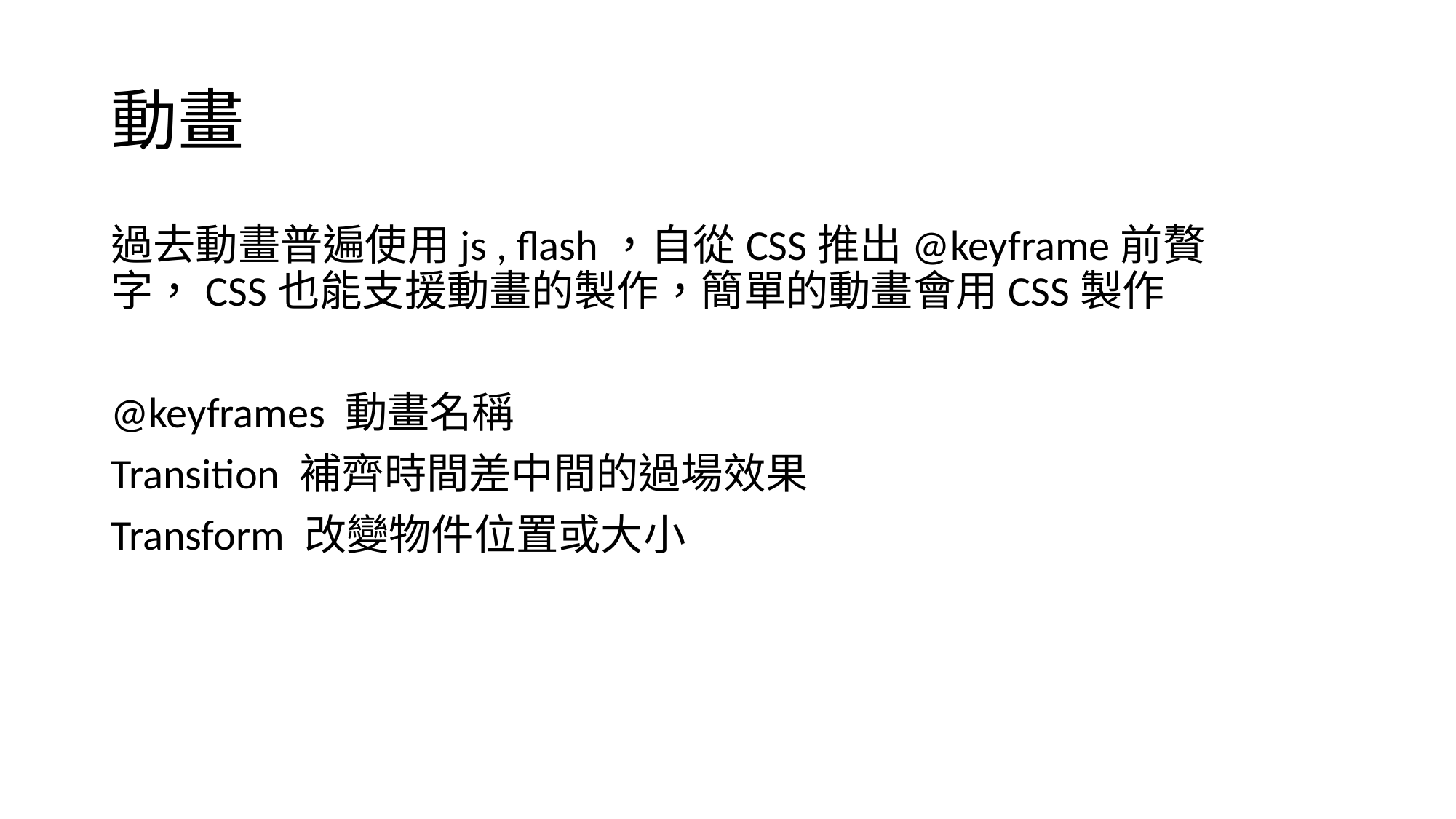

# 動畫
過去動畫普遍使用js , flash，自從CSS推出@keyframe前贅字，CSS也能支援動畫的製作，簡單的動畫會用CSS製作

@keyframes 動畫名稱
Transition 補齊時間差中間的過場效果
Transform 改變物件位置或大小